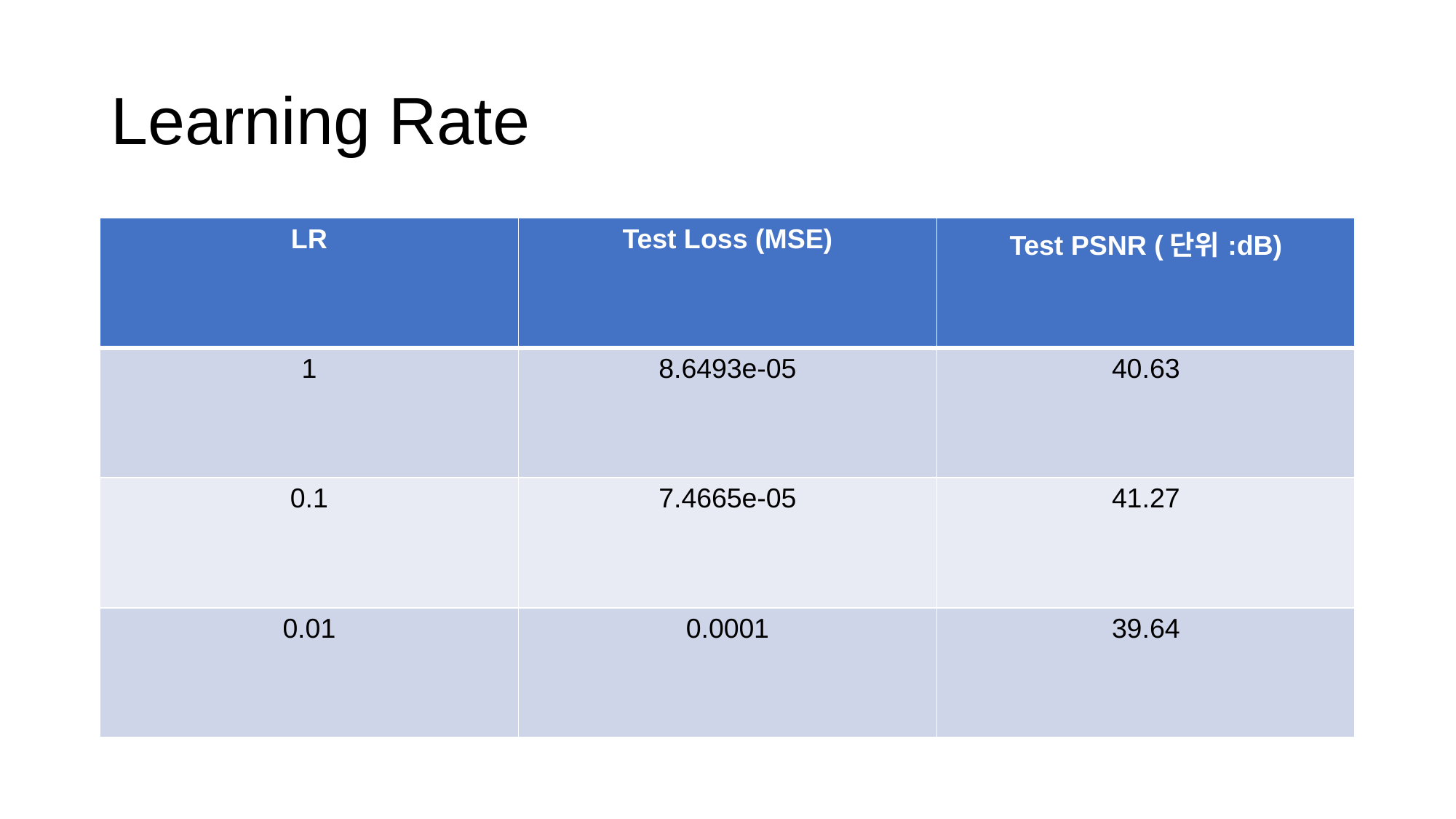

# Learning Rate
| LR | Test Loss (MSE) | Test PSNR (단위:dB) |
| --- | --- | --- |
| 1 | 8.6493e-05 | 40.63 |
| 0.1 | 7.4665e-05 | 41.27 |
| 0.01 | 0.0001 | 39.64 |